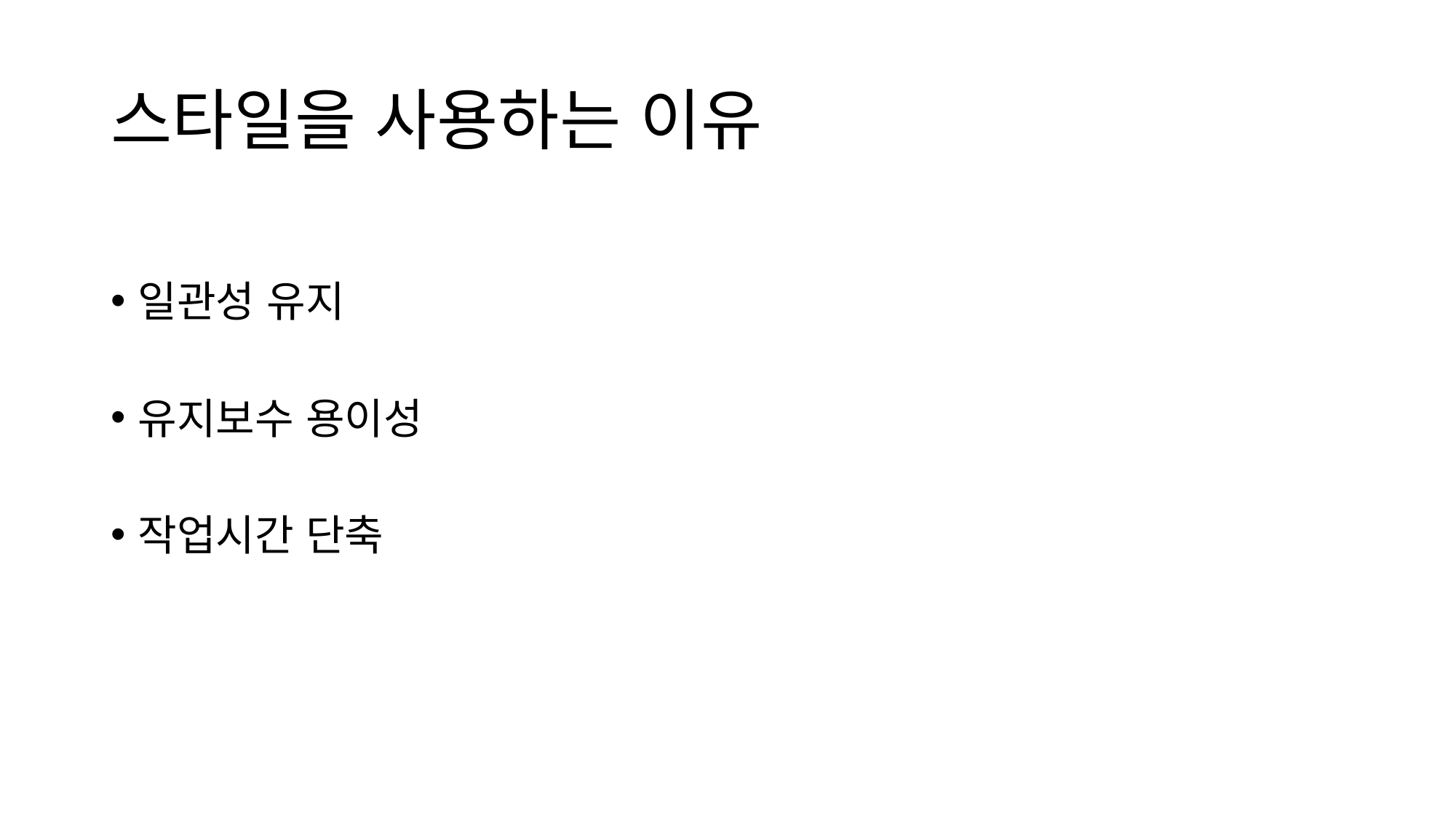

# 스타일을 사용하는 이유
일관성 유지
유지보수 용이성
작업시간 단축